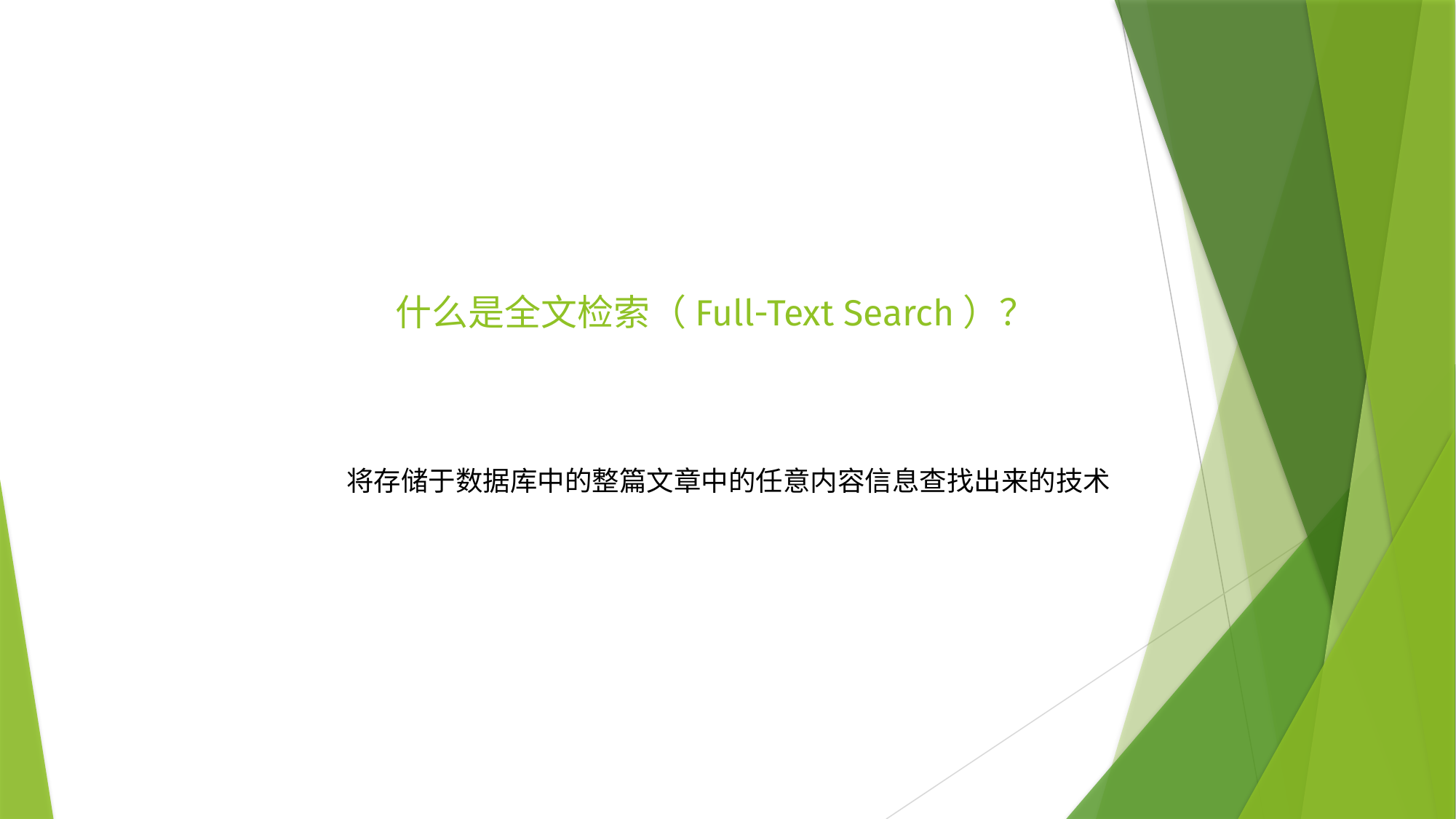

# 什么是全文检索（Full-Text Search）？
将存储于数据库中的整篇文章中的任意内容信息查找出来的技术